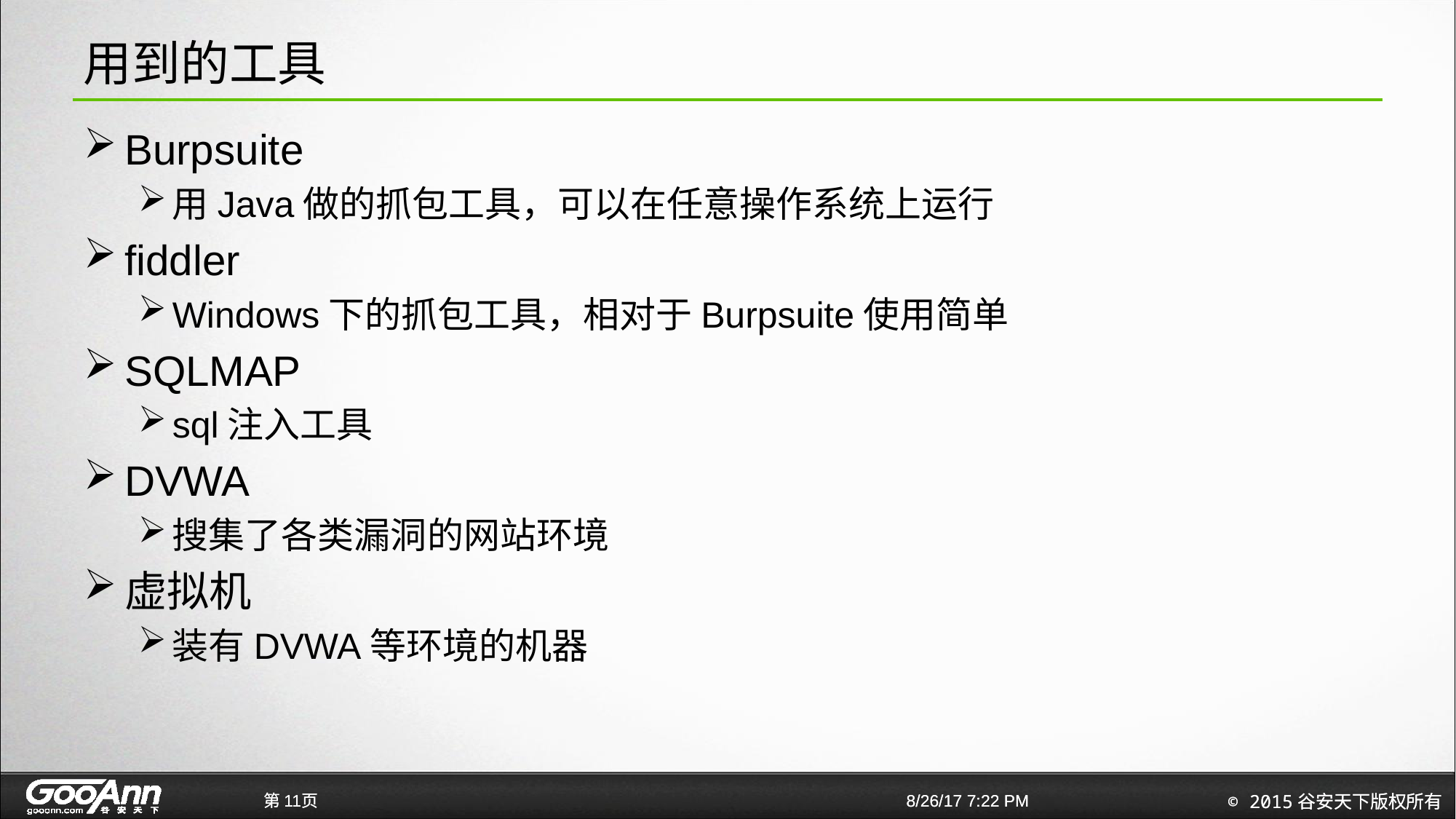

# 用到的工具
Burpsuite
用Java做的抓包工具，可以在任意操作系统上运行
fiddler
Windows下的抓包工具，相对于Burpsuite使用简单
SQLMAP
sql注入工具
DVWA
搜集了各类漏洞的网站环境
虚拟机
装有DVWA等环境的机器